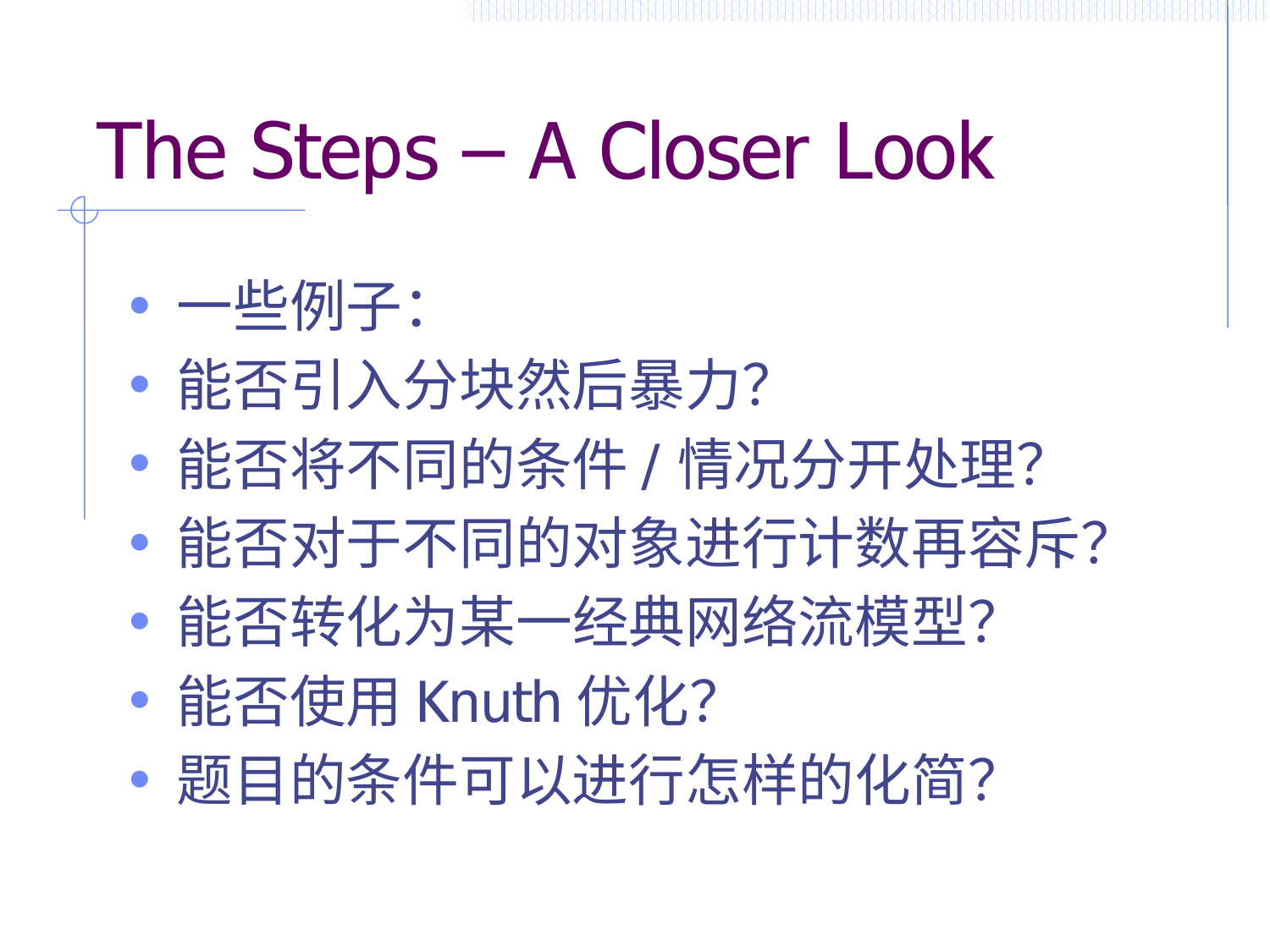

# The Steps – A Closer Look
一些例子：
能否引入分块然后暴力？
能否将不同的条件/情况分开处理？
能否对于不同的对象进行计数再容斥？
能否转化为某一经典网络流模型？
能否使用Knuth优化？
题目的条件可以进行怎样的化简？